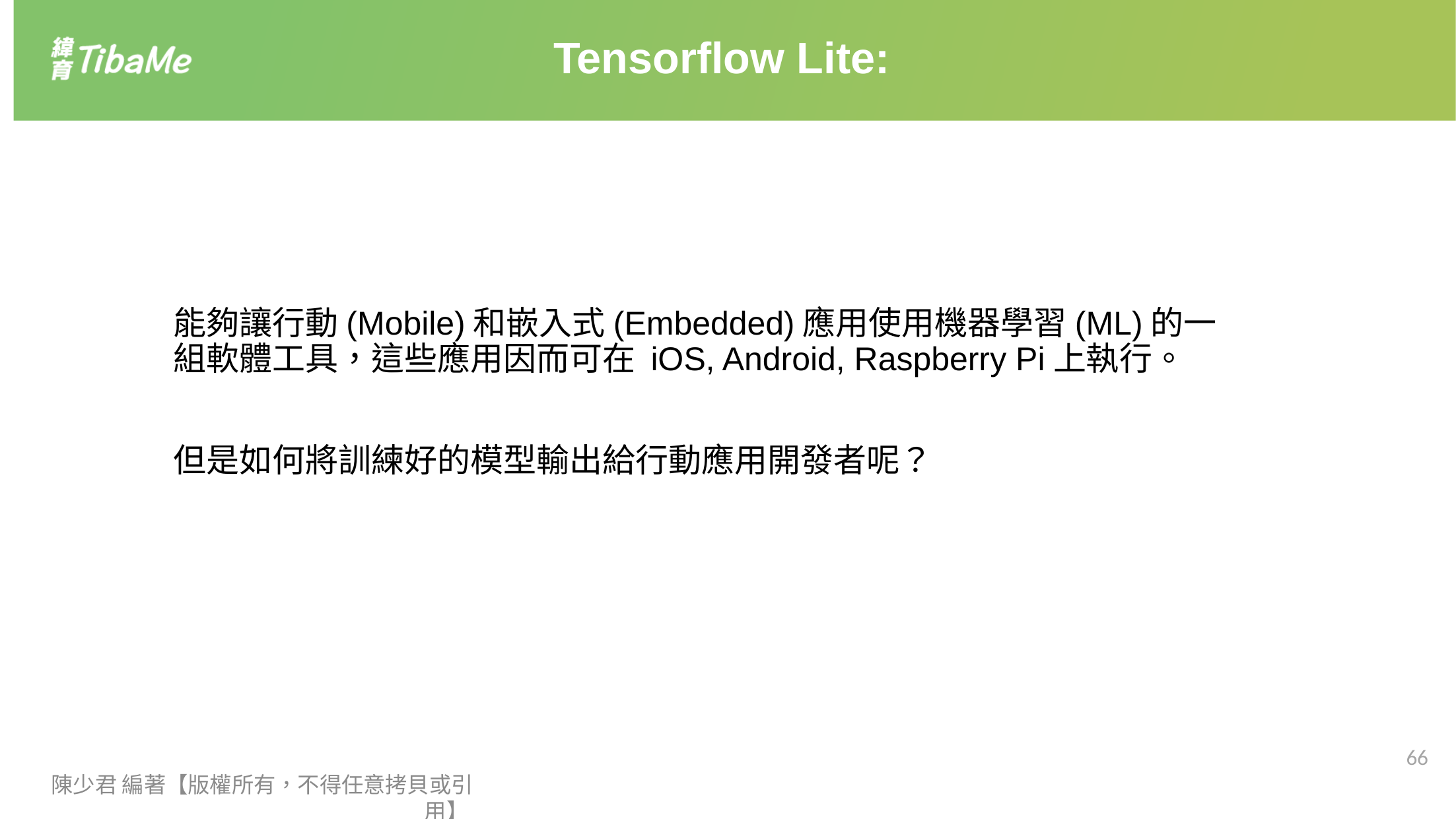

Tensorflow Lite:
能夠讓行動(Mobile)和嵌入式(Embedded)應用使用機器學習(ML)的一組軟體工具，這些應用因而可在 iOS, Android, Raspberry Pi上執行。

但是如何將訓練好的模型輸出給行動應用開發者呢？